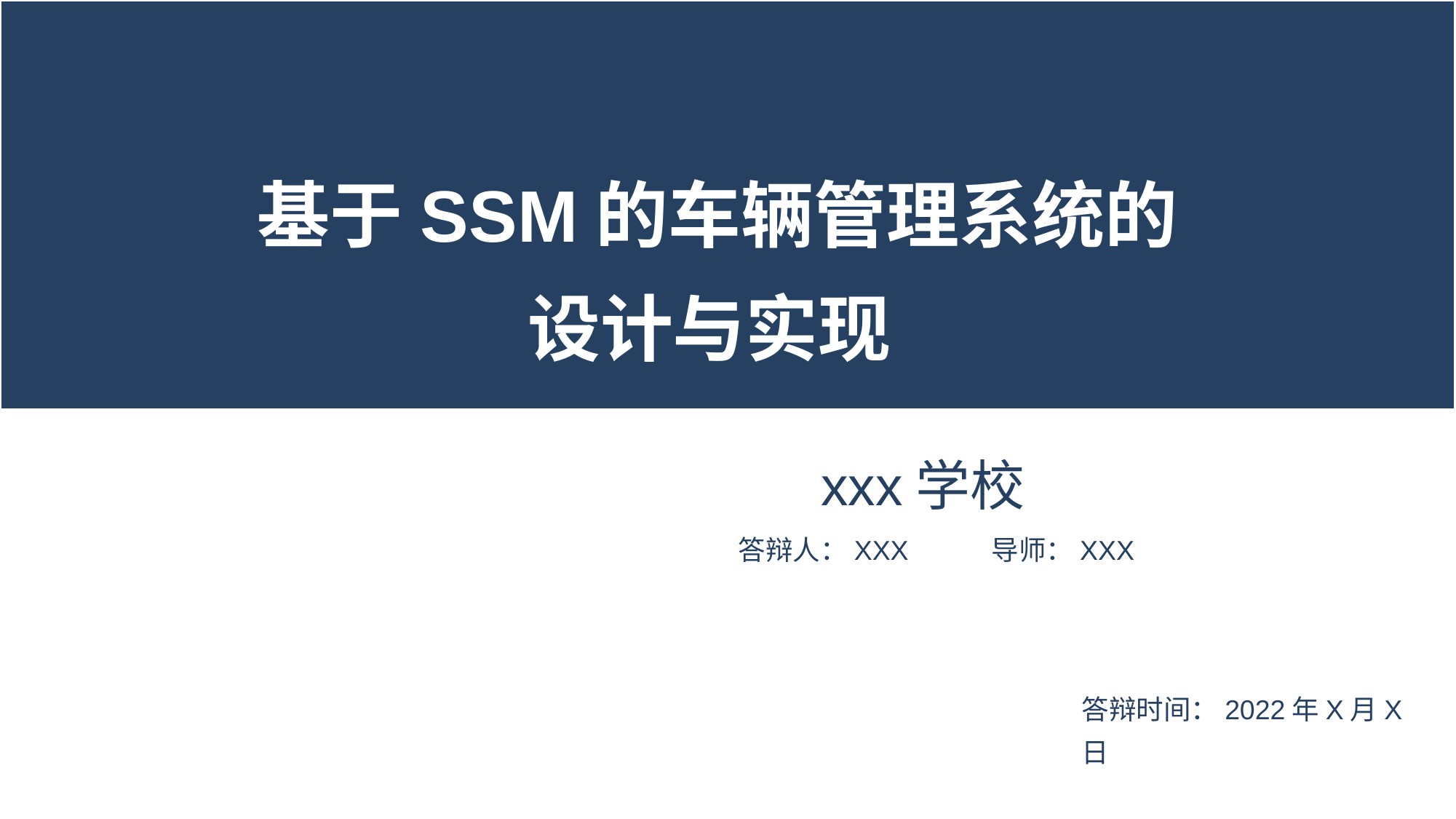

# 基于SSM的车辆管理系统的 设计与实现
xxx学校
答辩人：XXX          导师：XXX
答辩时间：2022年X月X日